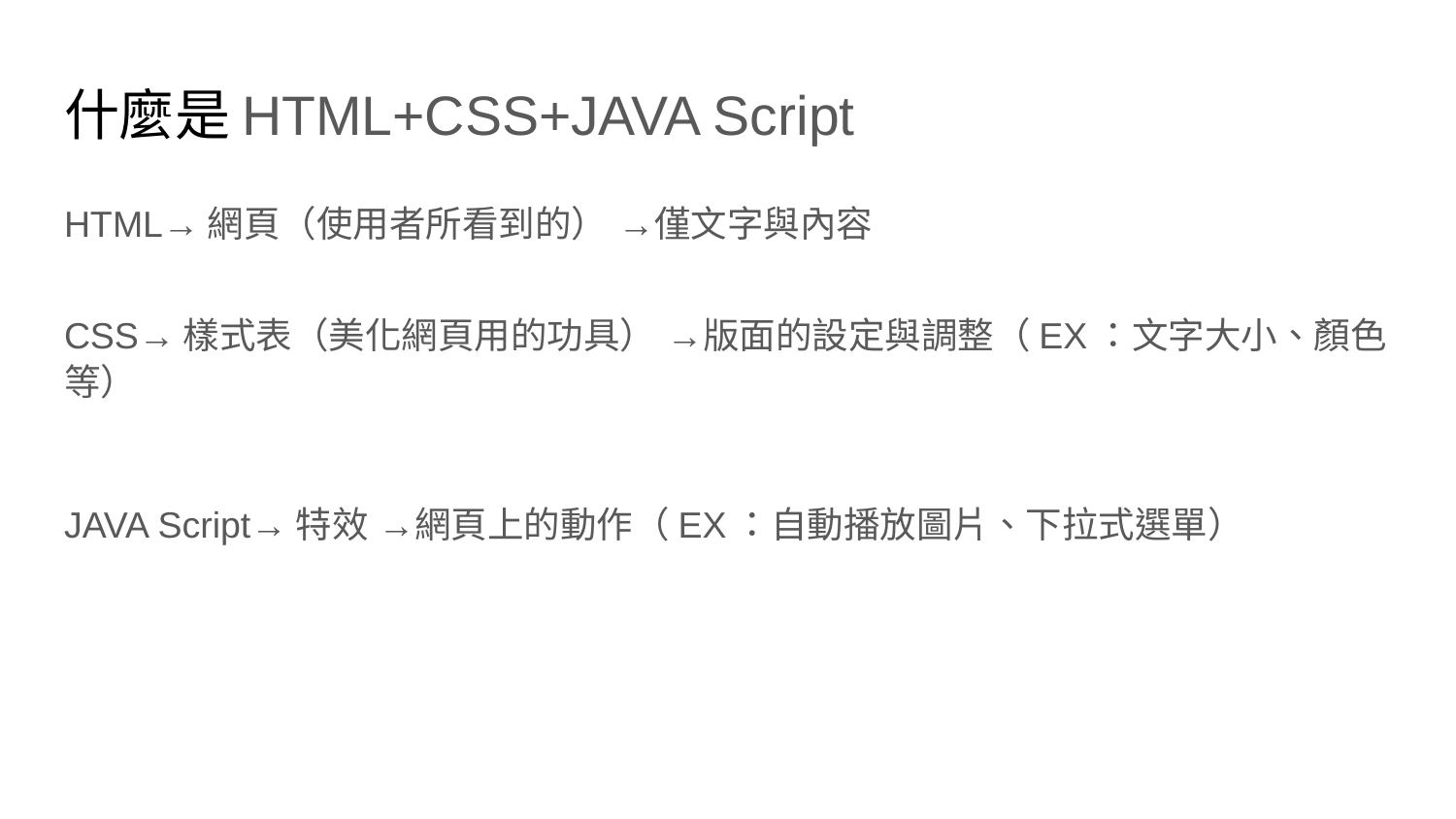

# 什麼是HTML+CSS+JAVA Script

HTML→網頁（使用者所看到的） →僅文字與內容
CSS→樣式表（美化網頁用的功具） →版面的設定與調整（EX：文字大小、顏色等）

JAVA Script→特效 →網頁上的動作（EX：自動播放圖片、下拉式選單）